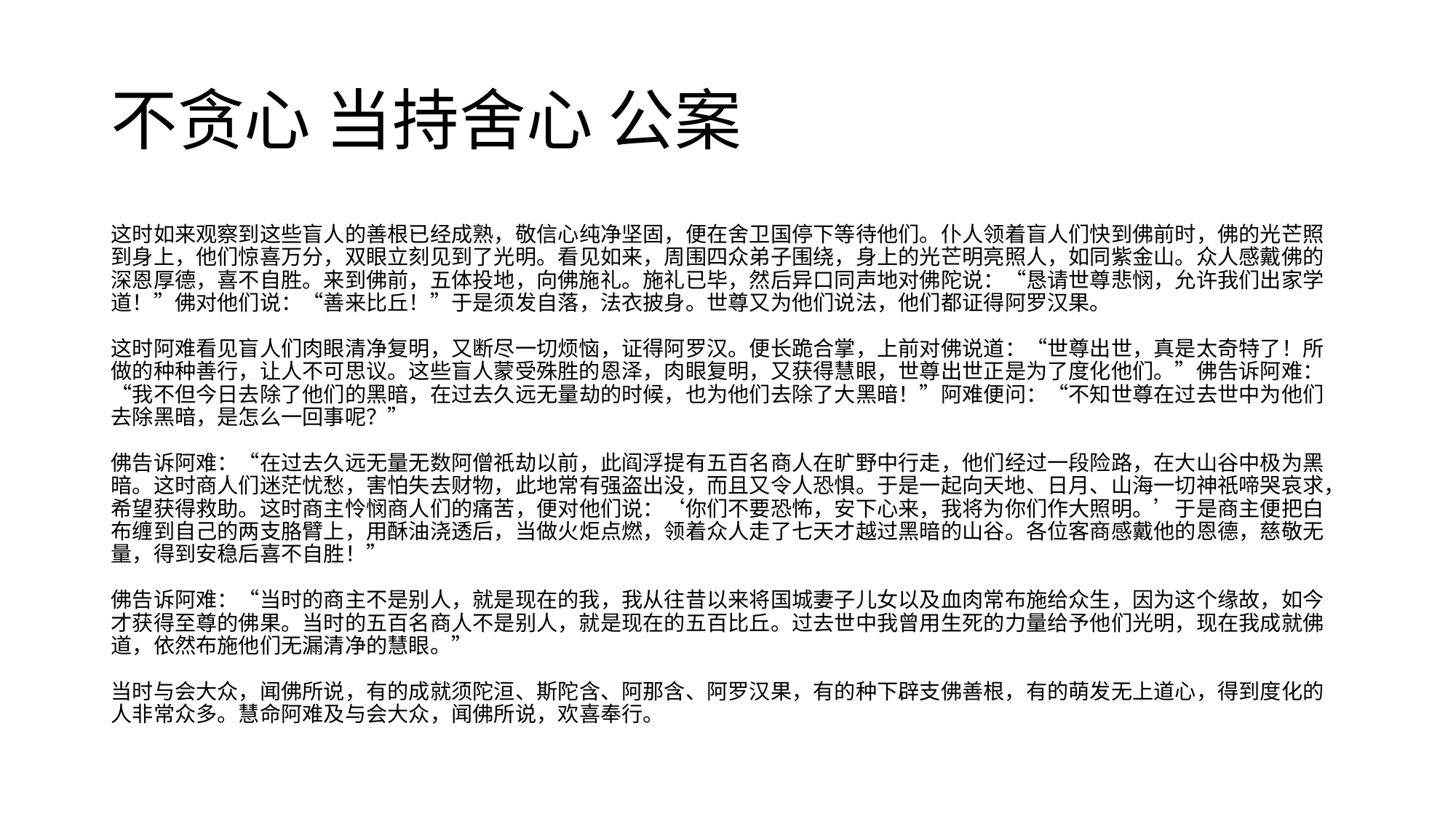

# 不贪心 当持舍心 公案
这时如来观察到这些盲人的善根已经成熟，敬信心纯净坚固，便在舍卫国停下等待他们。仆人领着盲人们快到佛前时，佛的光芒照到身上，他们惊喜万分，双眼立刻见到了光明。看见如来，周围四众弟子围绕，身上的光芒明亮照人，如同紫金山。众人感戴佛的深恩厚德，喜不自胜。来到佛前，五体投地，向佛施礼。施礼已毕，然后异口同声地对佛陀说：“恳请世尊悲悯，允许我们出家学道！”佛对他们说：“善来比丘！”于是须发自落，法衣披身。世尊又为他们说法，他们都证得阿罗汉果。

这时阿难看见盲人们肉眼清净复明，又断尽一切烦恼，证得阿罗汉。便长跪合掌，上前对佛说道：“世尊出世，真是太奇特了！所做的种种善行，让人不可思议。这些盲人蒙受殊胜的恩泽，肉眼复明，又获得慧眼，世尊出世正是为了度化他们。”佛告诉阿难：“我不但今日去除了他们的黑暗，在过去久远无量劫的时候，也为他们去除了大黑暗！”阿难便问：“不知世尊在过去世中为他们去除黑暗，是怎么一回事呢？”

佛告诉阿难：“在过去久远无量无数阿僧祇劫以前，此阎浮提有五百名商人在旷野中行走，他们经过一段险路，在大山谷中极为黑暗。这时商人们迷茫忧愁，害怕失去财物，此地常有强盗出没，而且又令人恐惧。于是一起向天地、日月、山海一切神祇啼哭哀求，希望获得救助。这时商主怜悯商人们的痛苦，便对他们说：‘你们不要恐怖，安下心来，我将为你们作大照明。’于是商主便把白布缠到自己的两支胳臂上，用酥油浇透后，当做火炬点燃，领着众人走了七天才越过黑暗的山谷。各位客商感戴他的恩德，慈敬无量，得到安稳后喜不自胜！”

佛告诉阿难：“当时的商主不是别人，就是现在的我，我从往昔以来将国城妻子儿女以及血肉常布施给众生，因为这个缘故，如今才获得至尊的佛果。当时的五百名商人不是别人，就是现在的五百比丘。过去世中我曾用生死的力量给予他们光明，现在我成就佛道，依然布施他们无漏清净的慧眼。”

当时与会大众，闻佛所说，有的成就须陀洹、斯陀含、阿那含、阿罗汉果，有的种下辟支佛善根，有的萌发无上道心，得到度化的人非常众多。慧命阿难及与会大众，闻佛所说，欢喜奉行。